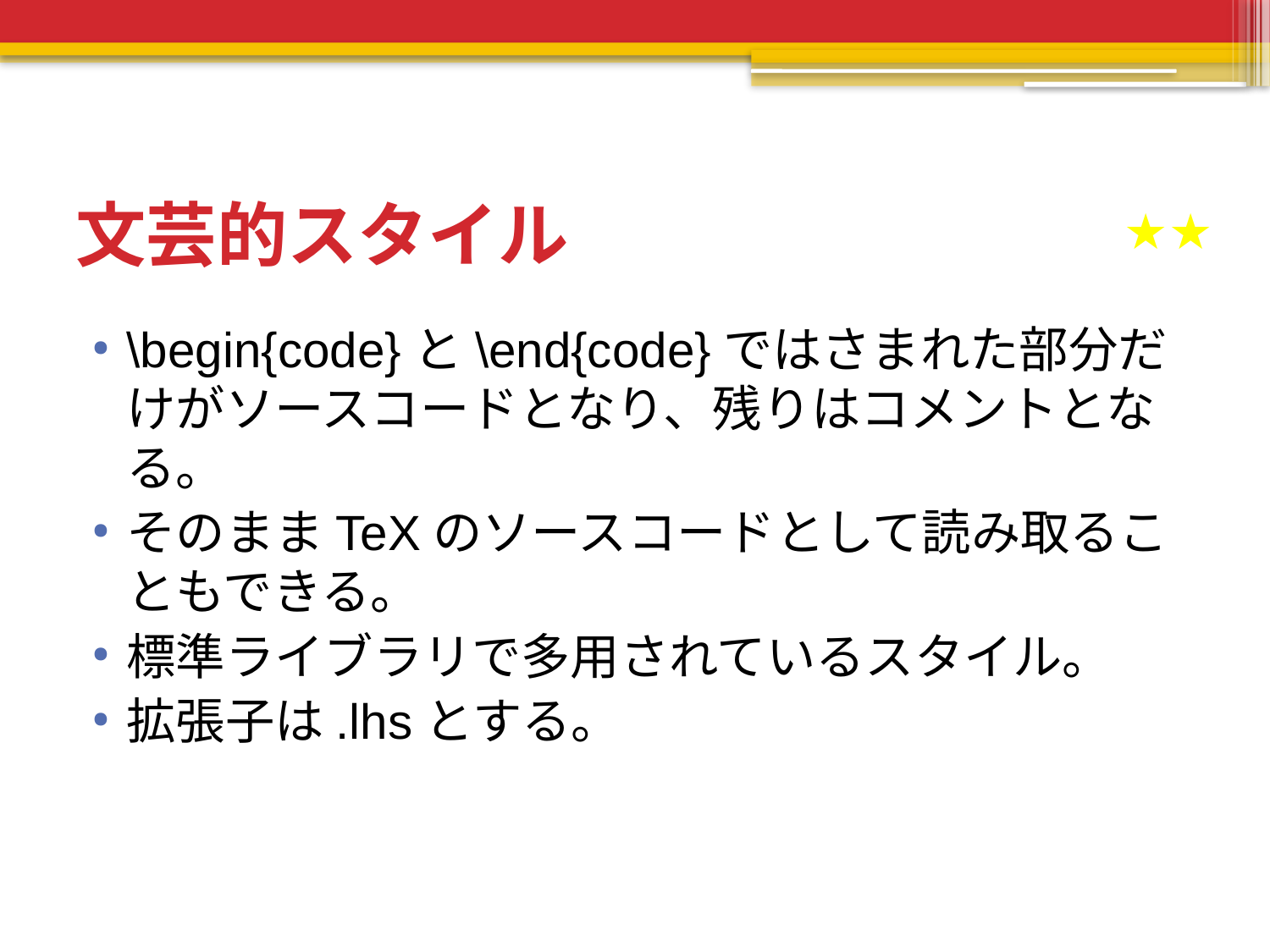

# 文芸的スタイル
★★★★★
\begin{code}と\end{code}ではさまれた部分だけがソースコードとなり、残りはコメントとなる。
そのままTeXのソースコードとして読み取ることもできる。
標準ライブラリで多用されているスタイル。
拡張子は.lhsとする。